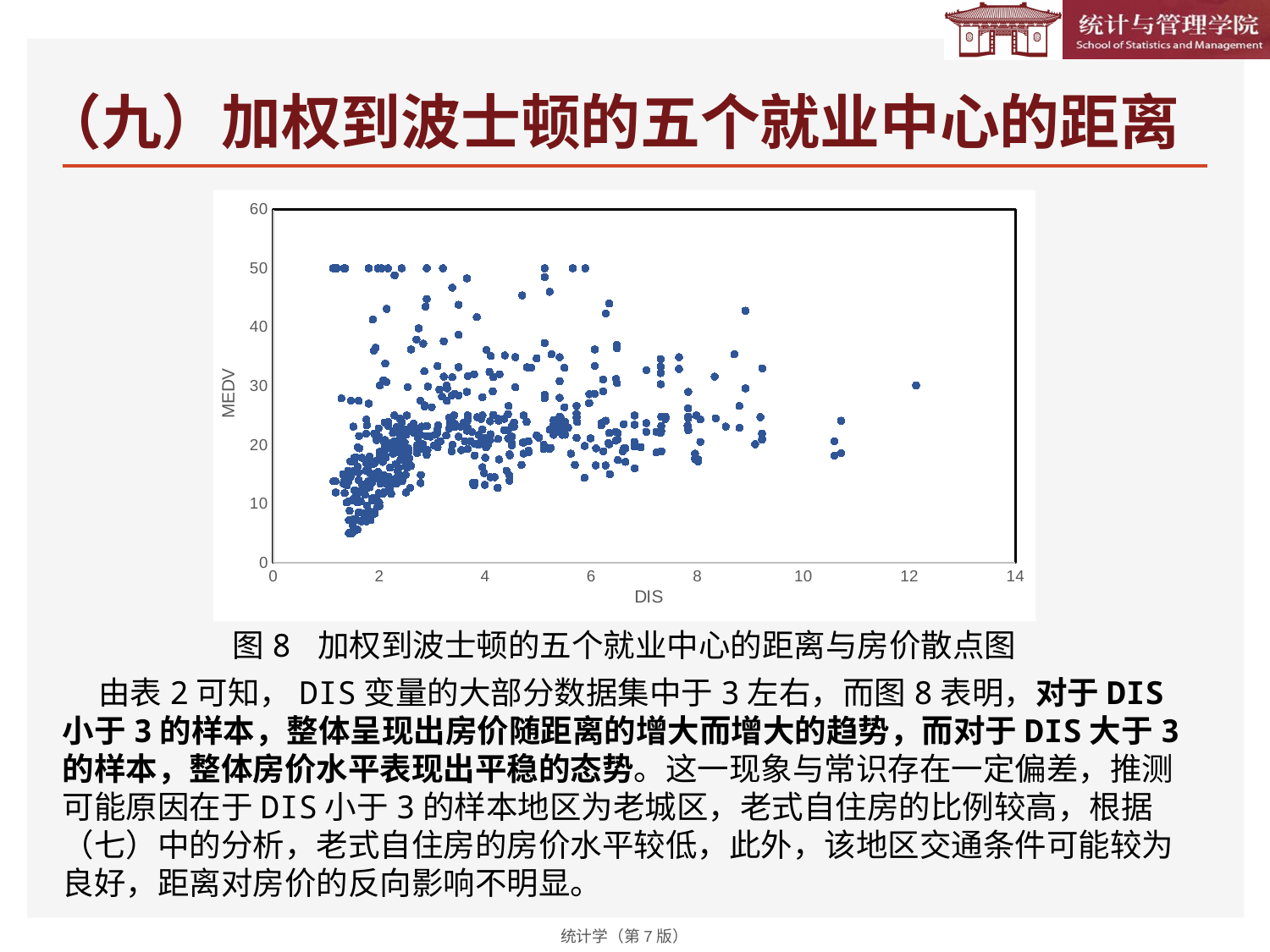

# （九）加权到波士顿的五个就业中心的距离

### Chart

| Category | MEDV |
|---|---|
图8 加权到波士顿的五个就业中心的距离与房价散点图
    由表2可知，DIS变量的大部分数据集中于3左右，而图8表明，对于DIS小于3的样本，整体呈现出房价随距离的增大而增大的趋势，而对于DIS大于3的样本，整体房价水平表现出平稳的态势。这一现象与常识存在一定偏差，推测可能原因在于DIS小于3的样本地区为老城区，老式自住房的比例较高，根据（七）中的分析，老式自住房的房价水平较低，此外，该地区交通条件可能较为良好，距离对房价的反向影响不明显。
统计学（第7版）